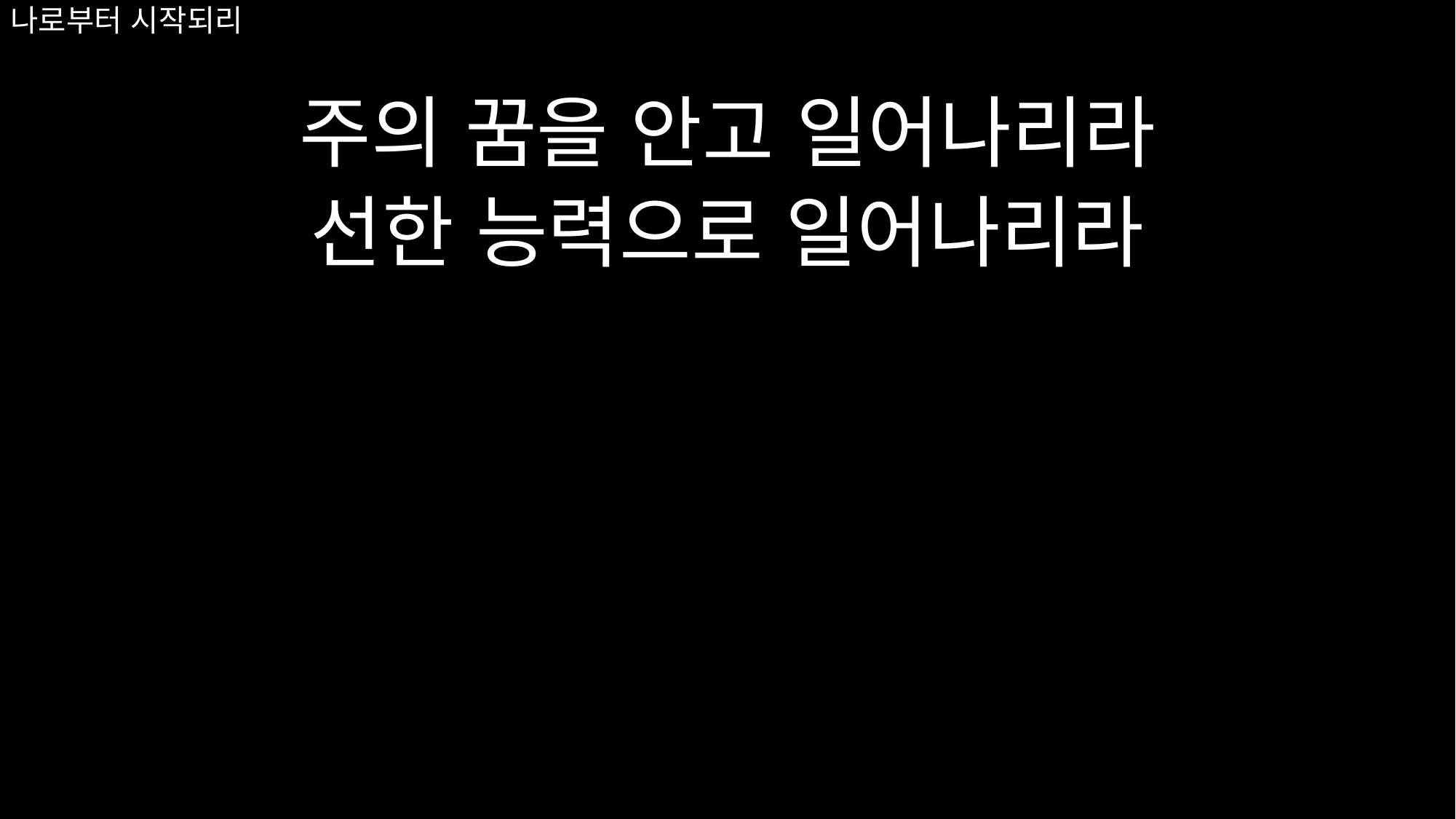

# 나로부터 시작되리
주의 꿈을 안고 일어나리라
선한 능력으로 일어나리라